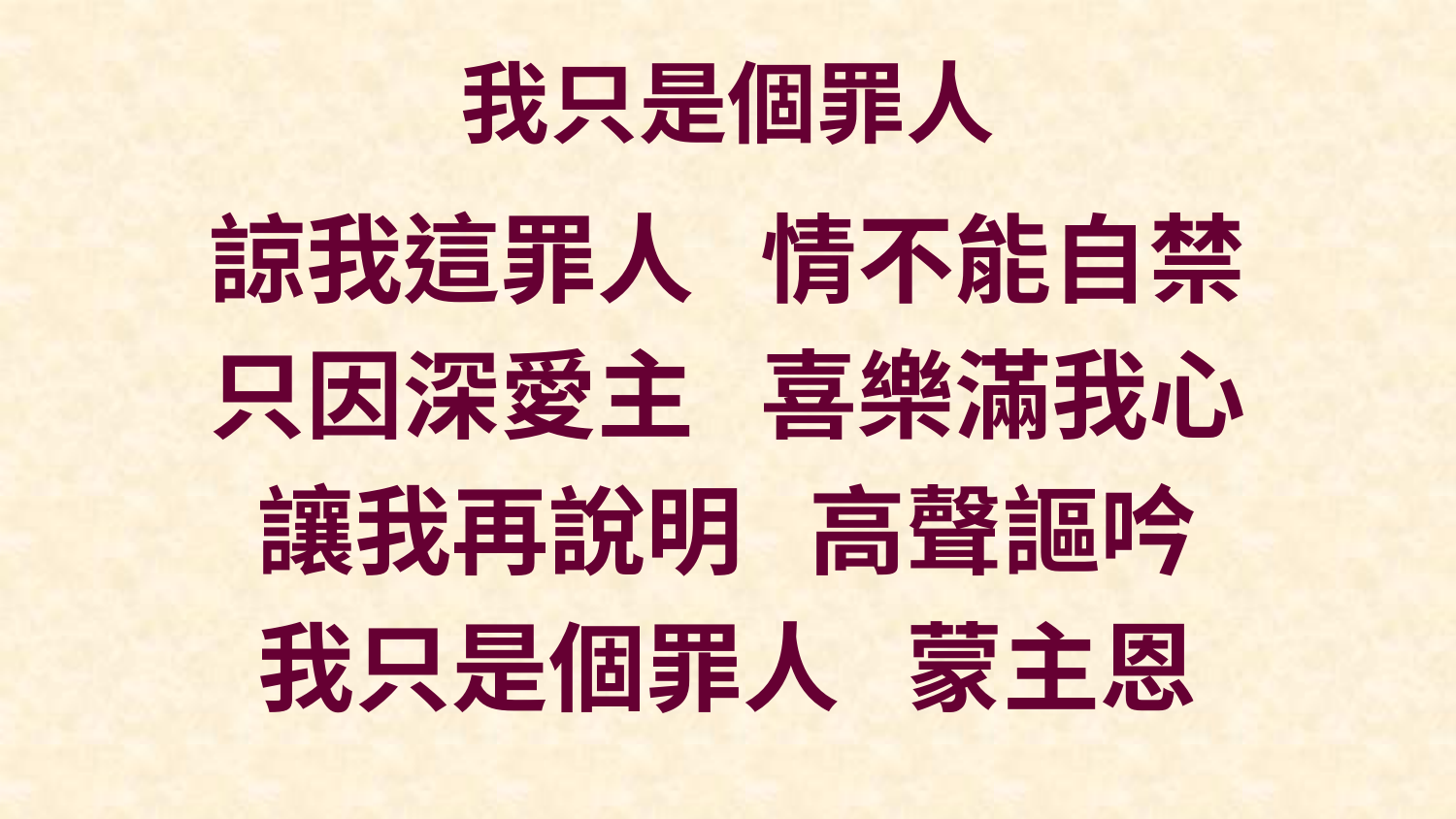

# 我只是個罪人
諒我這罪人   情不能自禁
只因深愛主   喜樂滿我心
讓我再說明   高聲謳吟
我只是個罪人   蒙主恩